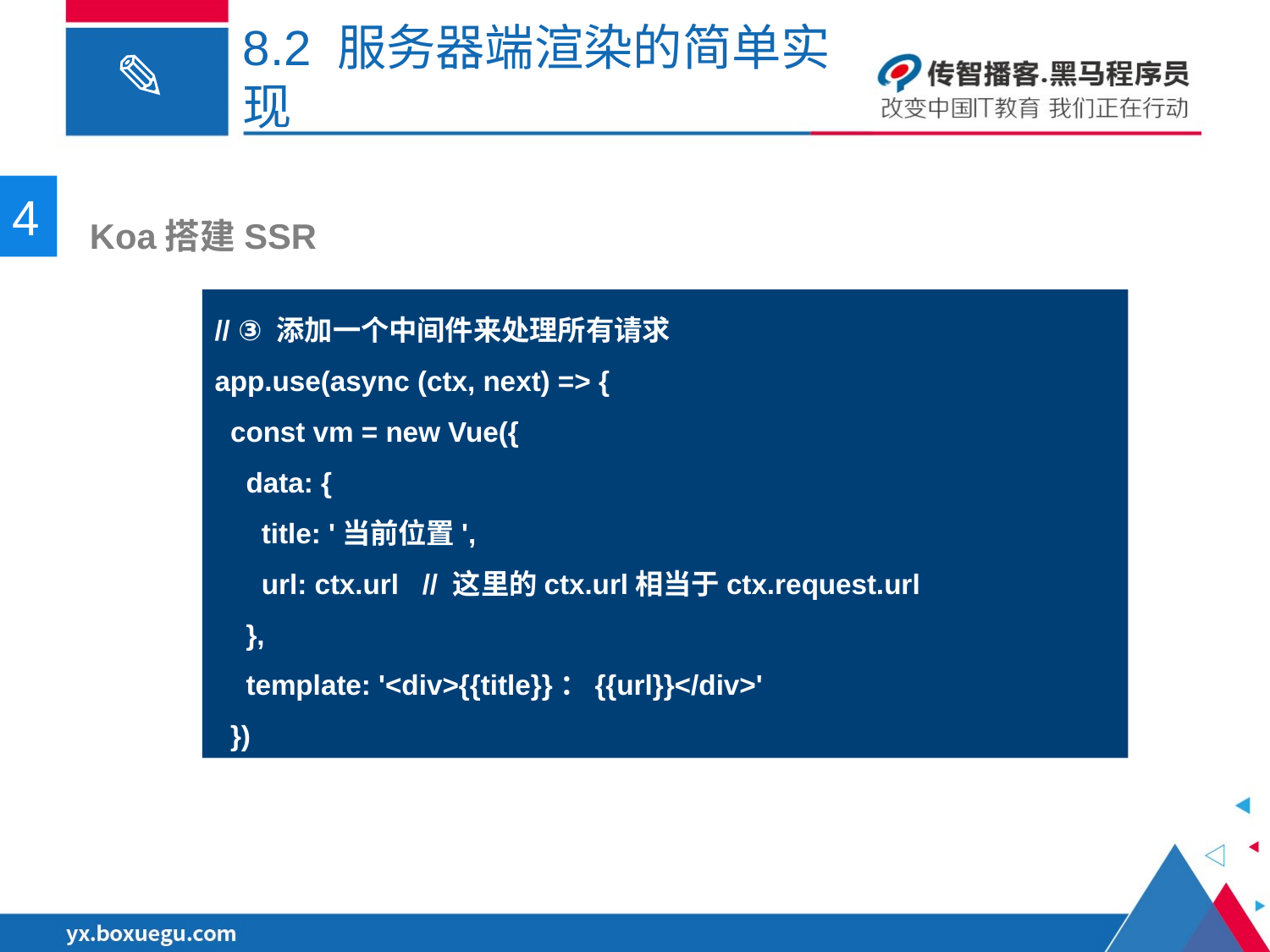

# 8.2 服务器端渲染的简单实现

4
  Koa搭建SSR
// ③ 添加一个中间件来处理所有请求
app.use(async (ctx, next) => {
  const vm = new Vue({
    data: {
      title: '当前位置',
      url: ctx.url   // 这里的ctx.url相当于ctx.request.url
    },
    template: '<div>{{title}}：{{url}}</div>'
  })